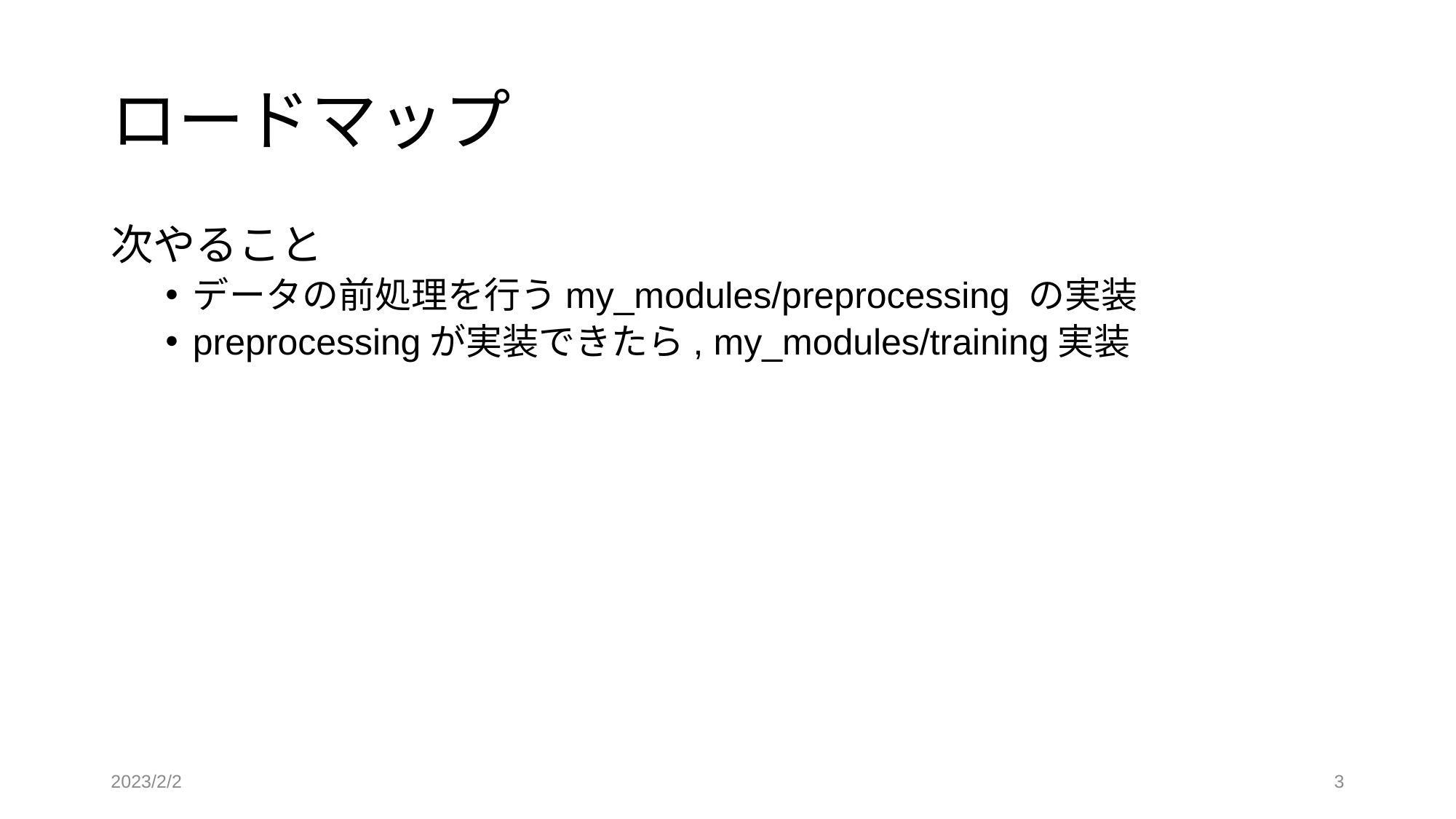

# ロードマップ
次やること
データの前処理を行うmy_modules/preprocessing の実装
preprocessingが実装できたら, my_modules/training実装
2023/2/2
3